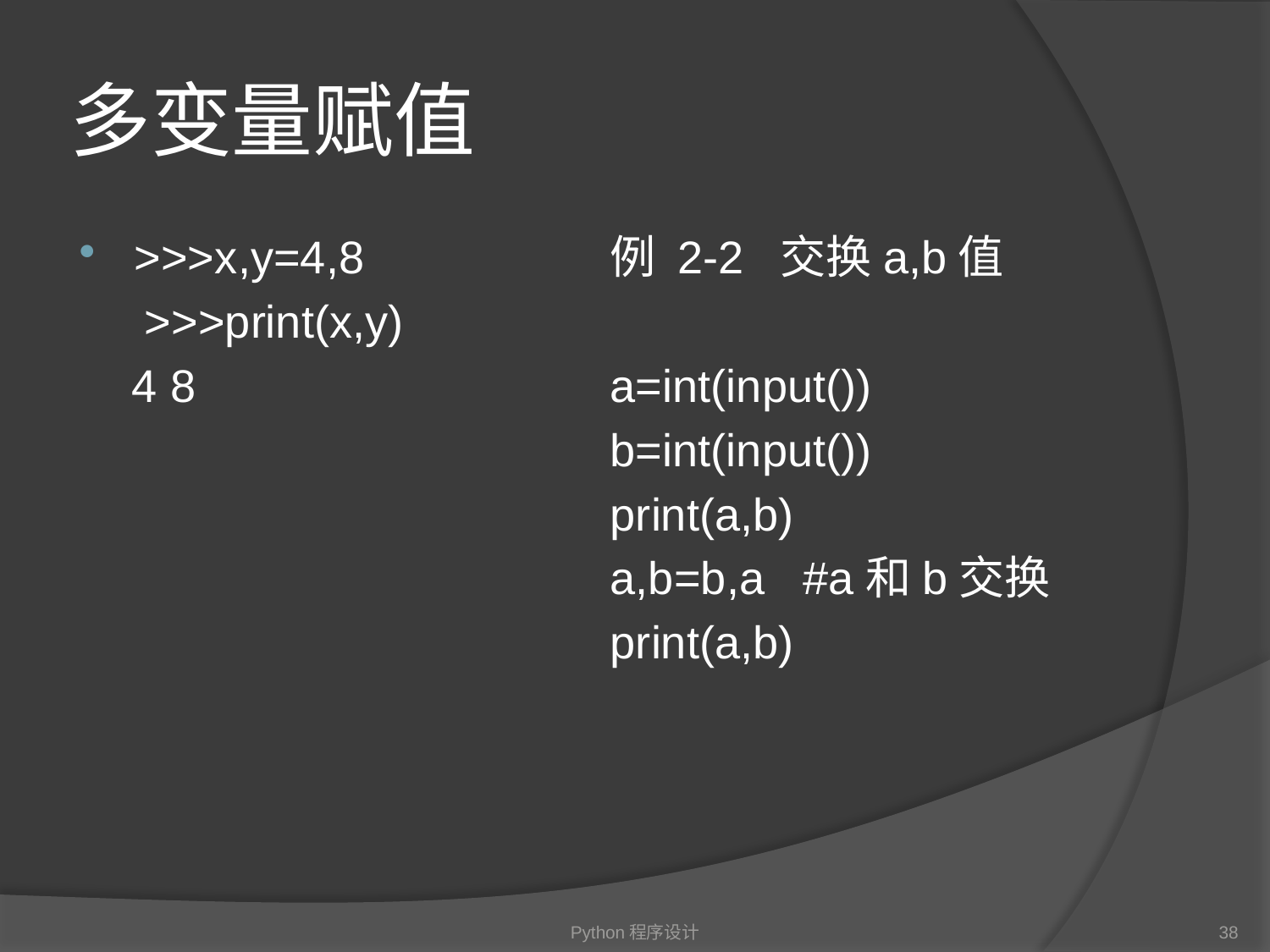

# 多变量赋值
>>>x,y=4,8
     >>>print(x,y)
    4 8

例 2-2  交换a,b值

a=int(input())
b=int(input())
print(a,b)
a,b=b,a   #a和b交换
print(a,b)

Python程序设计
38